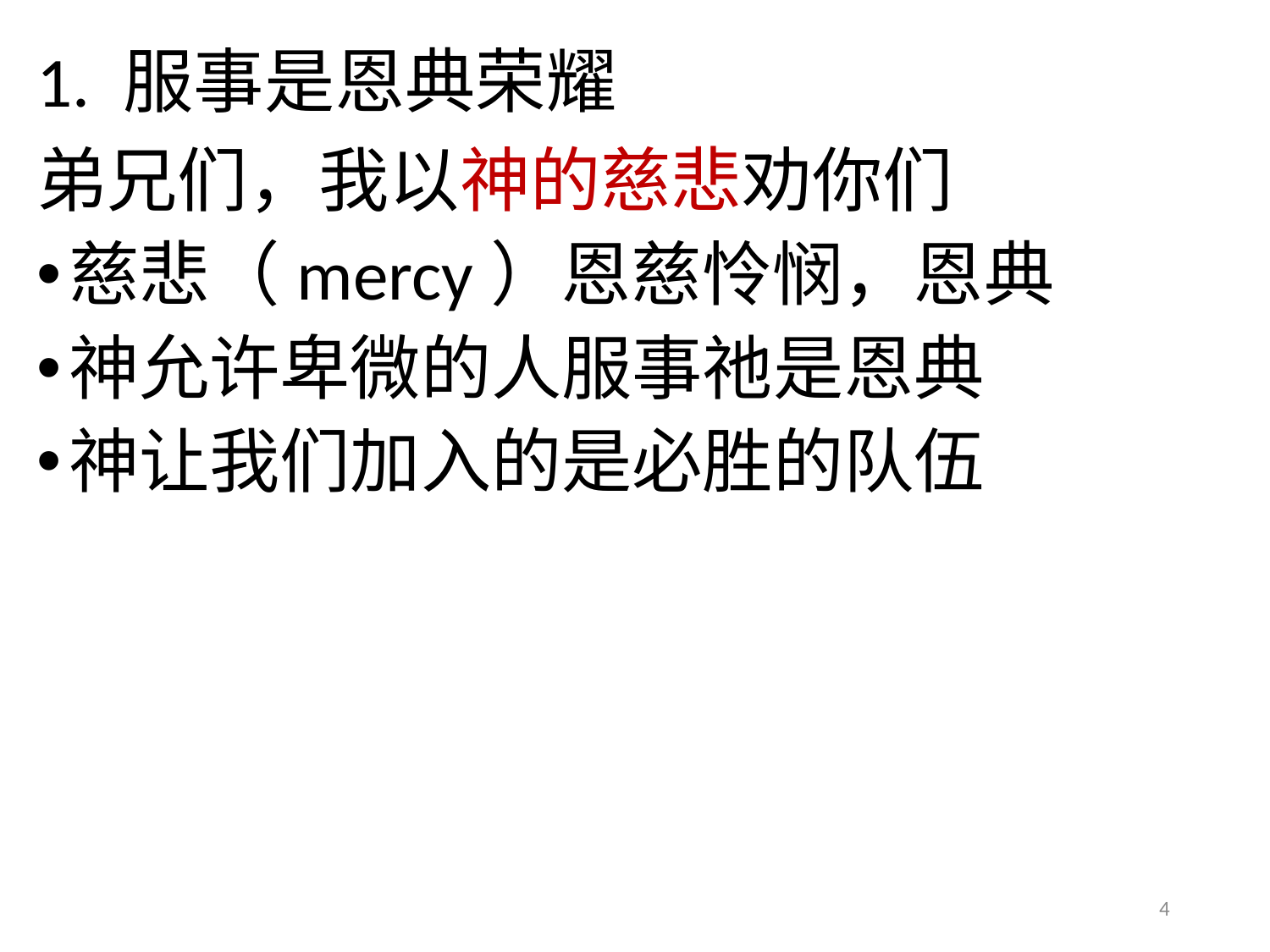

# 1. 服事是恩典荣耀
弟兄们，我以神的慈悲劝你们
慈悲（mercy）恩慈怜悯，恩典
神允许卑微的人服事祂是恩典
神让我们加入的是必胜的队伍

4